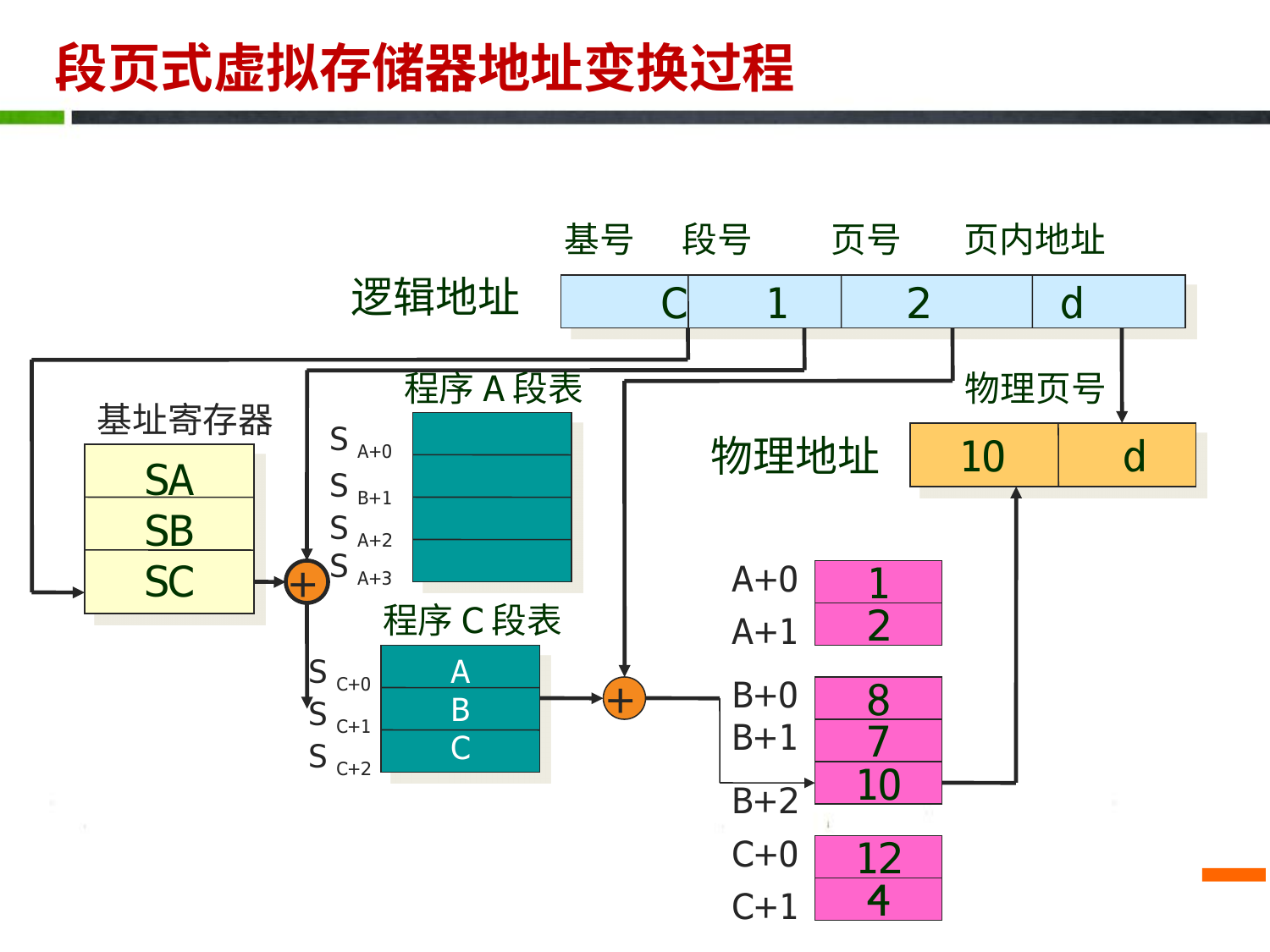

# 段页式虚拟存储器地址变换过程
        基号      段号          页号        页内地址
逻辑地址
C      1         2          d

程序A段表
物理页号

基址寄存器
S A+0

物理地址
10         d

SA
SB
SC

S B+1

S A+2
S A+3
+

A+0
1

程序C段表

A+1
2
S C+0
A
B
C
+

B+0
8
S C+1

B+1
7
S C+2

10
B+2

C+0
12
C+1
4